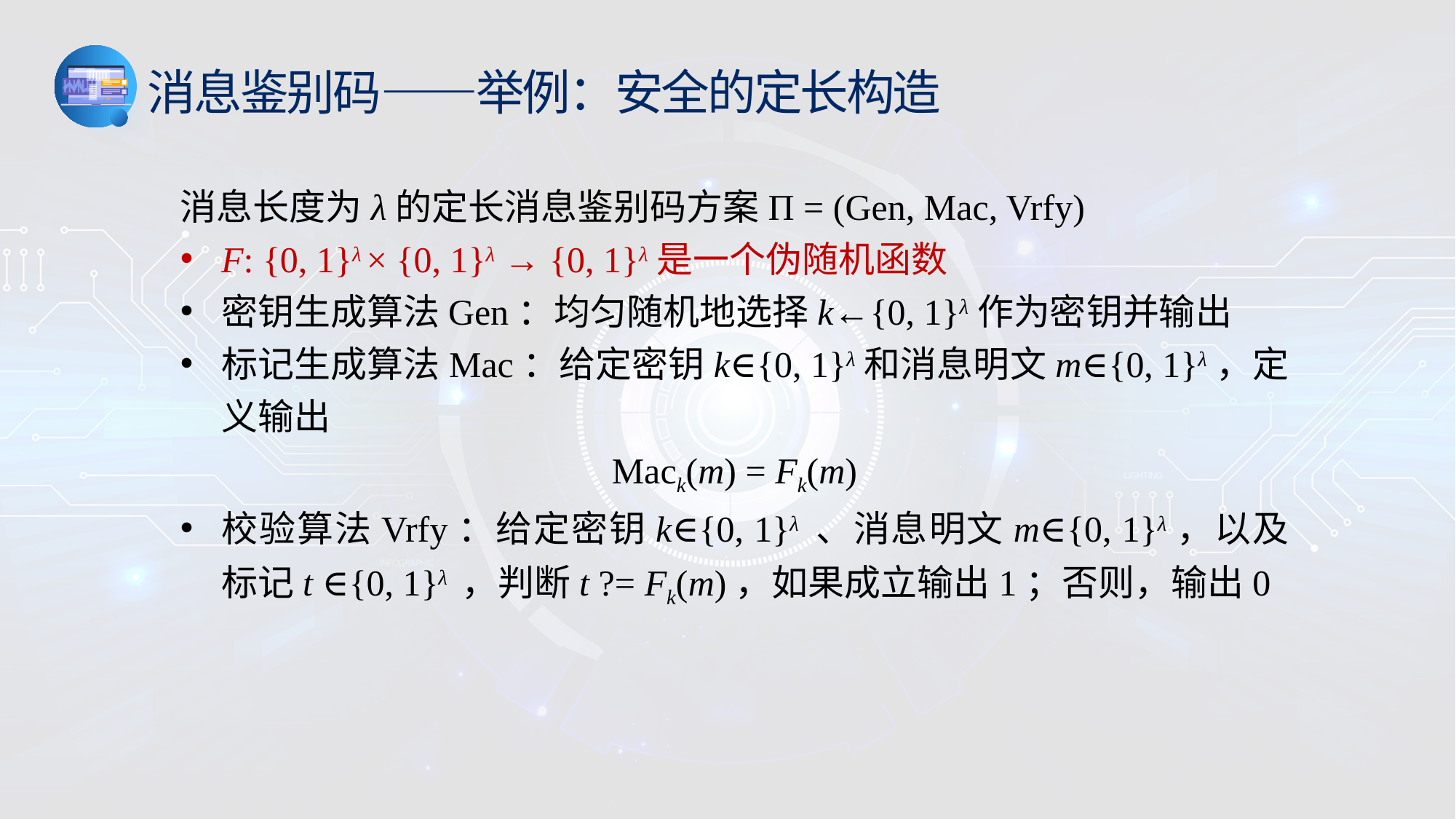

消息鉴别码——举例：安全的定长构造

消息长度为λ的定长消息鉴别码方案Π = (Gen, Mac, Vrfy)
F: {0, 1}λ × {0, 1}λ → {0, 1}λ是一个伪随机函数
密钥生成算法Gen：均匀随机地选择k←{0, 1}λ作为密钥并输出
标记生成算法Mac：给定密钥k∈{0, 1}λ和消息明文m∈{0, 1}λ，定义输出
Mack(m) = Fk(m)
校验算法Vrfy：给定密钥k∈{0, 1}λ 、消息明文m∈{0, 1}λ，以及标记t ∈{0, 1}λ ，判断t ?= Fk(m)，如果成立输出1；否则，输出0